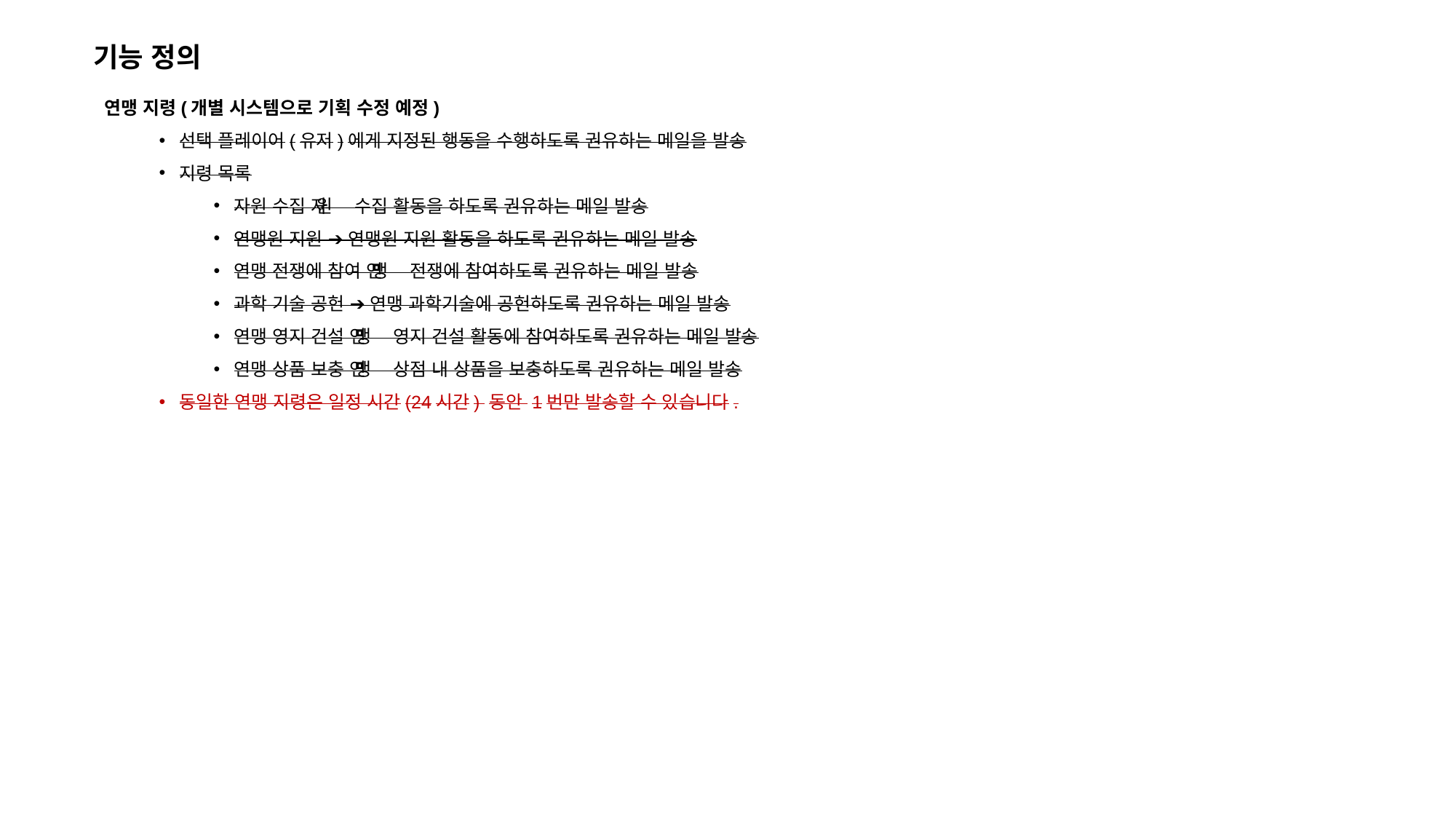

기능 정의
연맹 지령(개별 시스템으로 기획 수정 예정)
선택 플레이어(유저)에게 지정된 행동을 수행하도록 권유하는 메일을 발송
지령 목록
자원 수집 ➔ 자원 수집 활동을 하도록 권유하는 메일 발송
연맹원 지원 ➔ 연맹원 지원 활동을 하도록 권유하는 메일 발송
연맹 전쟁에 참여 ➔ 연맹 전쟁에 참여하도록 권유하는 메일 발송
과학 기술 공헌 ➔ 연맹 과학기술에 공헌하도록 권유하는 메일 발송
연맹 영지 건설 ➔ 연맹 영지 건설 활동에 참여하도록 권유하는 메일 발송
연맹 상품 보충 ➔ 연맹 상점 내 상품을 보충하도록 권유하는 메일 발송
동일한 연맹 지령은 일정 시간(24시간) 동안 1번만 발송할 수 있습니다.